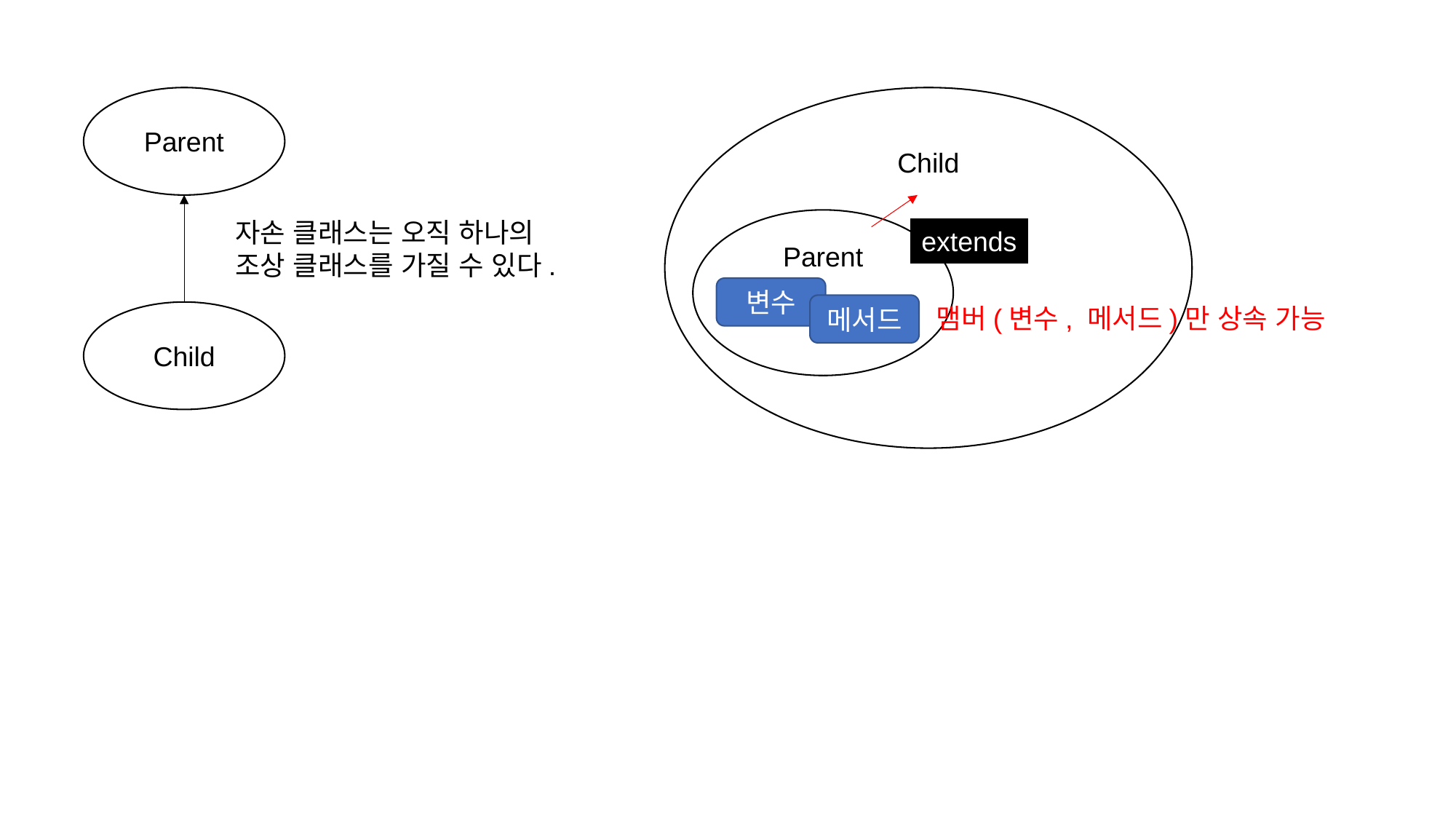

Parent
Child
Parent
자손 클래스는 오직 하나의
조상 클래스를 가질 수 있다.
extends
변수
메서드
맴버(변수, 메서드)만 상속 가능
Child